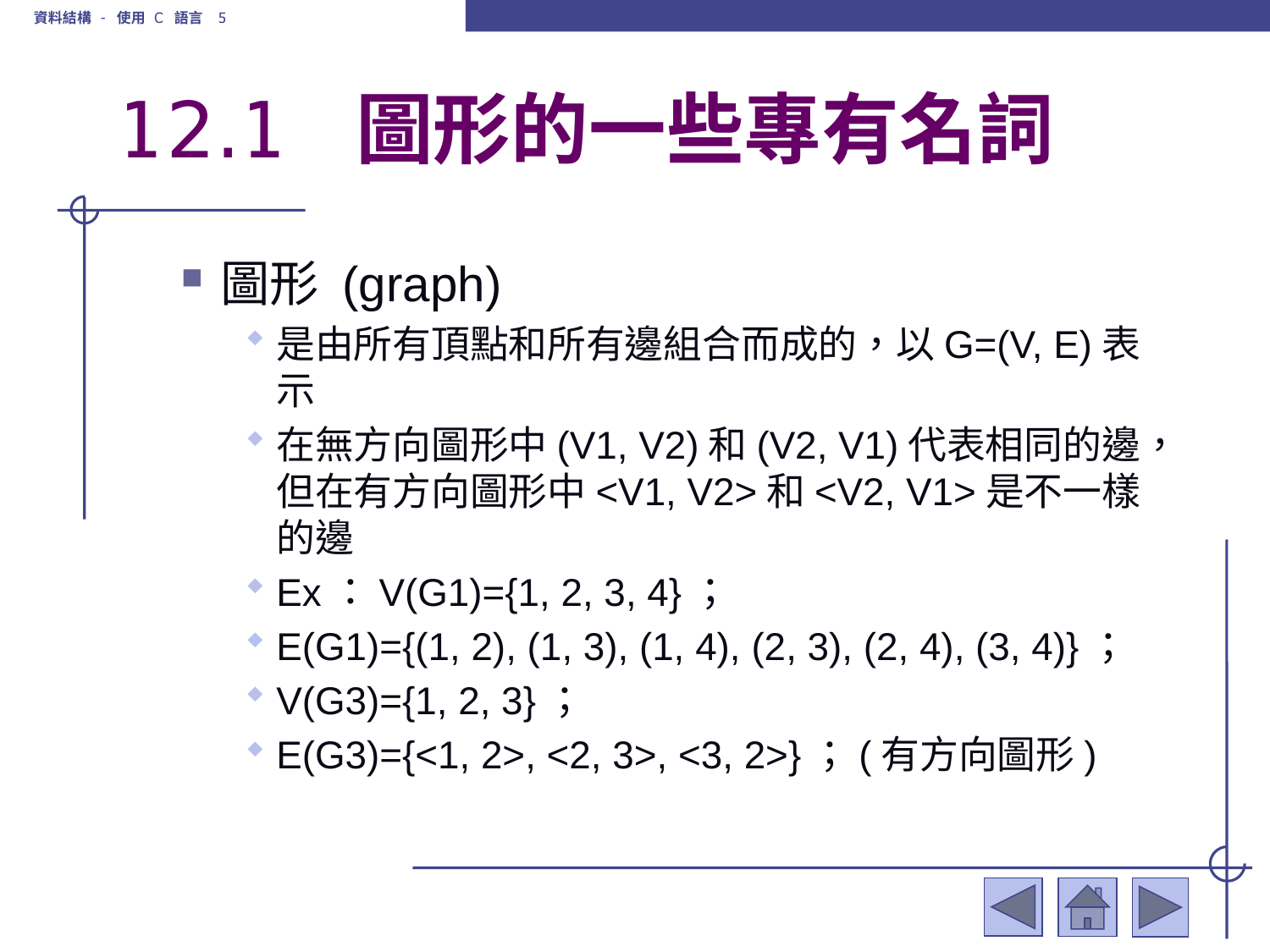

資料結構 - 使用 C 語言   5
# 12.1  圖形的一些專有名詞
圖形 (graph)
是由所有頂點和所有邊組合而成的，以G=(V, E)表示
在無方向圖形中(V1, V2)和(V2, V1)代表相同的邊，但在有方向圖形中<V1, V2>和<V2, V1>是不一樣的邊
Ex：V(G1)={1, 2, 3, 4}；
E(G1)={(1, 2), (1, 3), (1, 4), (2, 3), (2, 4), (3, 4)}；
V(G3)={1, 2, 3}；
E(G3)={<1, 2>, <2, 3>, <3, 2>}；(有方向圖形)